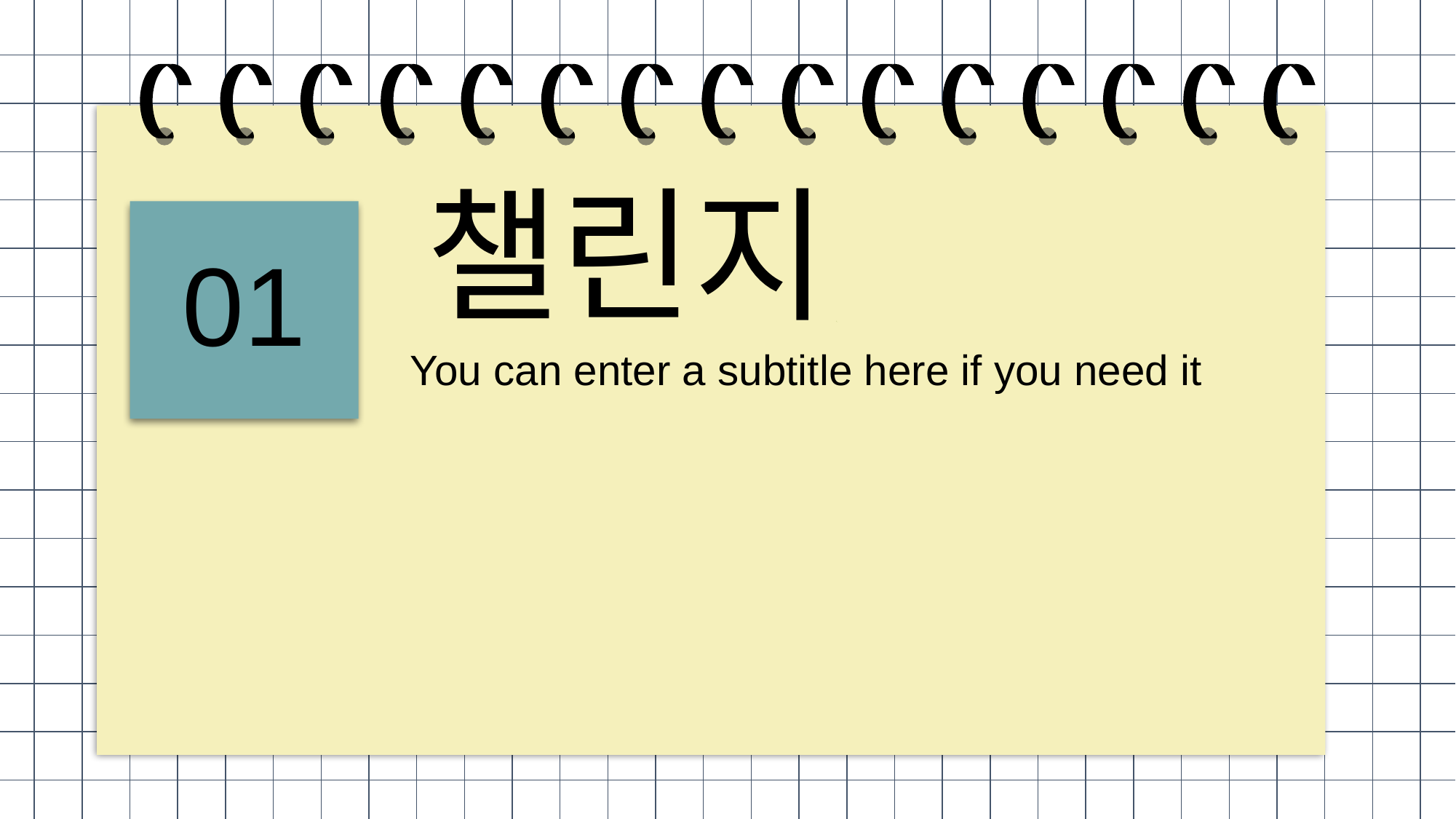

# 챌린지
01

You can enter a subtitle here if you need it